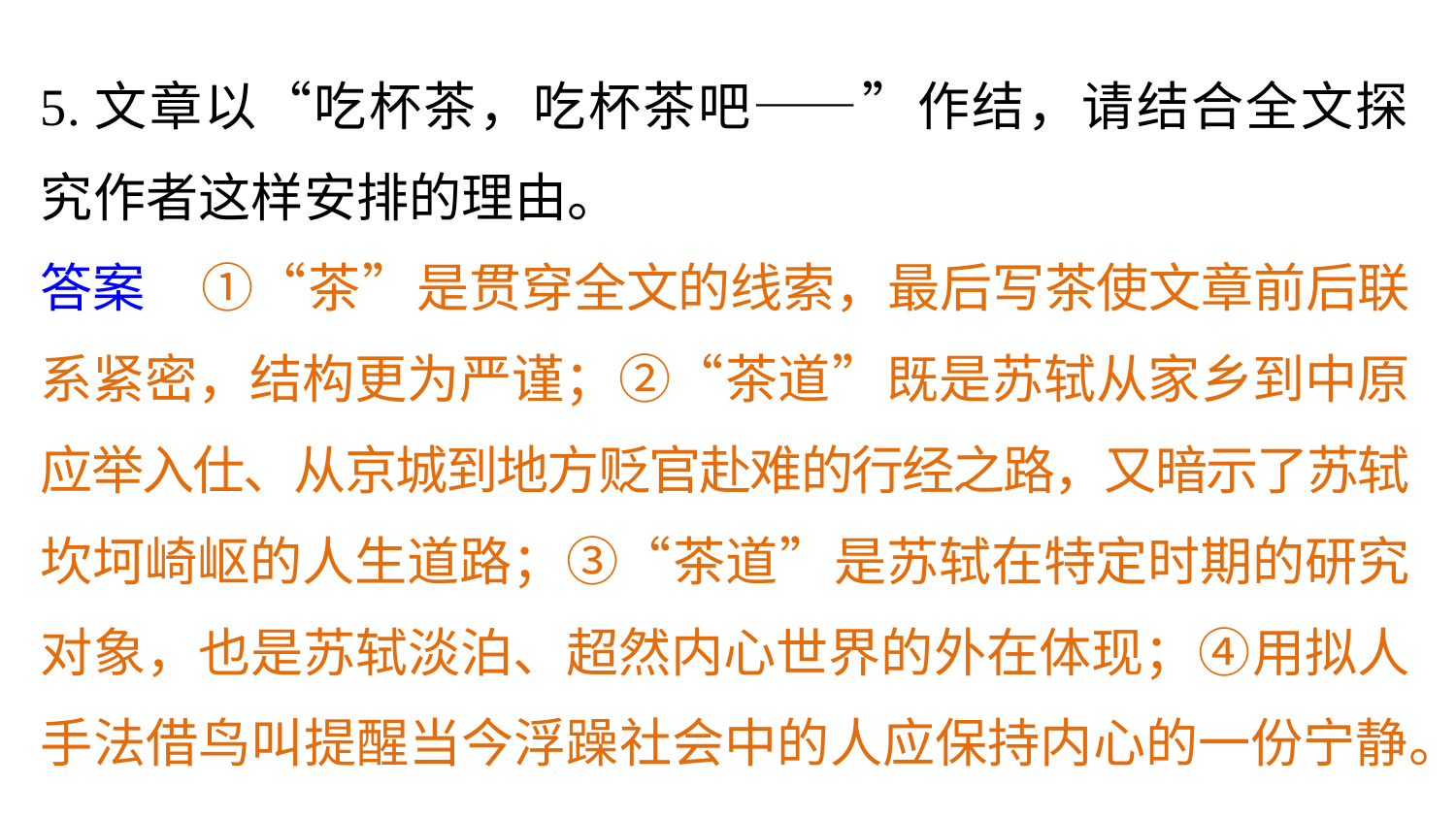

5.文章以“吃杯茶，吃杯茶吧——”作结，请结合全文探究作者这样安排的理由。
答案　①“茶”是贯穿全文的线索，最后写茶使文章前后联系紧密，结构更为严谨；②“茶道”既是苏轼从家乡到中原应举入仕、从京城到地方贬官赴难的行经之路，又暗示了苏轼坎坷崎岖的人生道路；③“茶道”是苏轼在特定时期的研究对象，也是苏轼淡泊、超然内心世界的外在体现；④用拟人手法借鸟叫提醒当今浮躁社会中的人应保持内心的一份宁静。